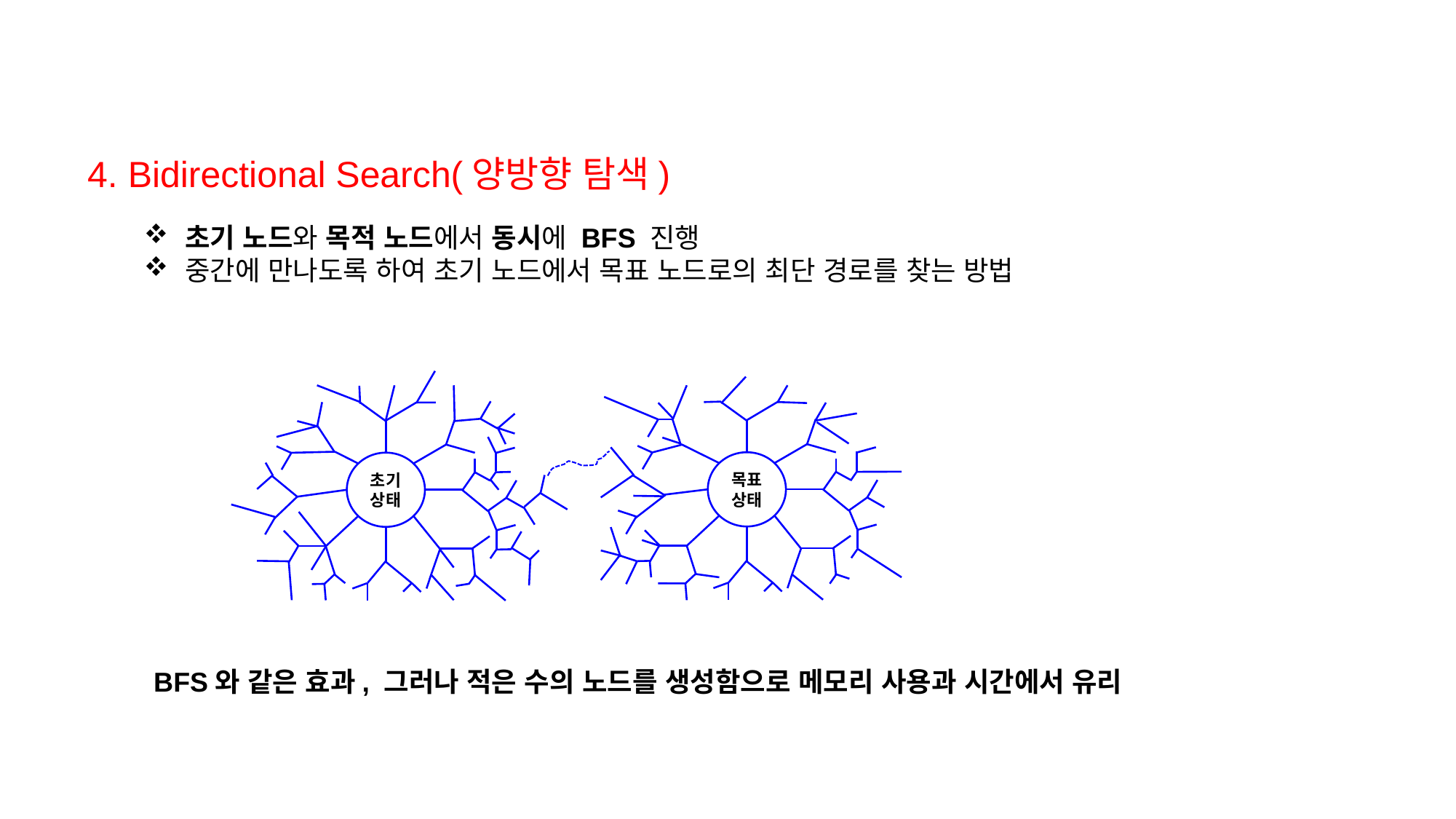

4. Bidirectional Search(양방향 탐색)
초기 노드와 목적 노드에서 동시에 BFS 진행
중간에 만나도록 하여 초기 노드에서 목표 노드로의 최단 경로를 찾는 방법

목표 상태
초기 상태
BFS와 같은 효과, 그러나 적은 수의 노드를 생성함으로 메모리 사용과 시간에서 유리